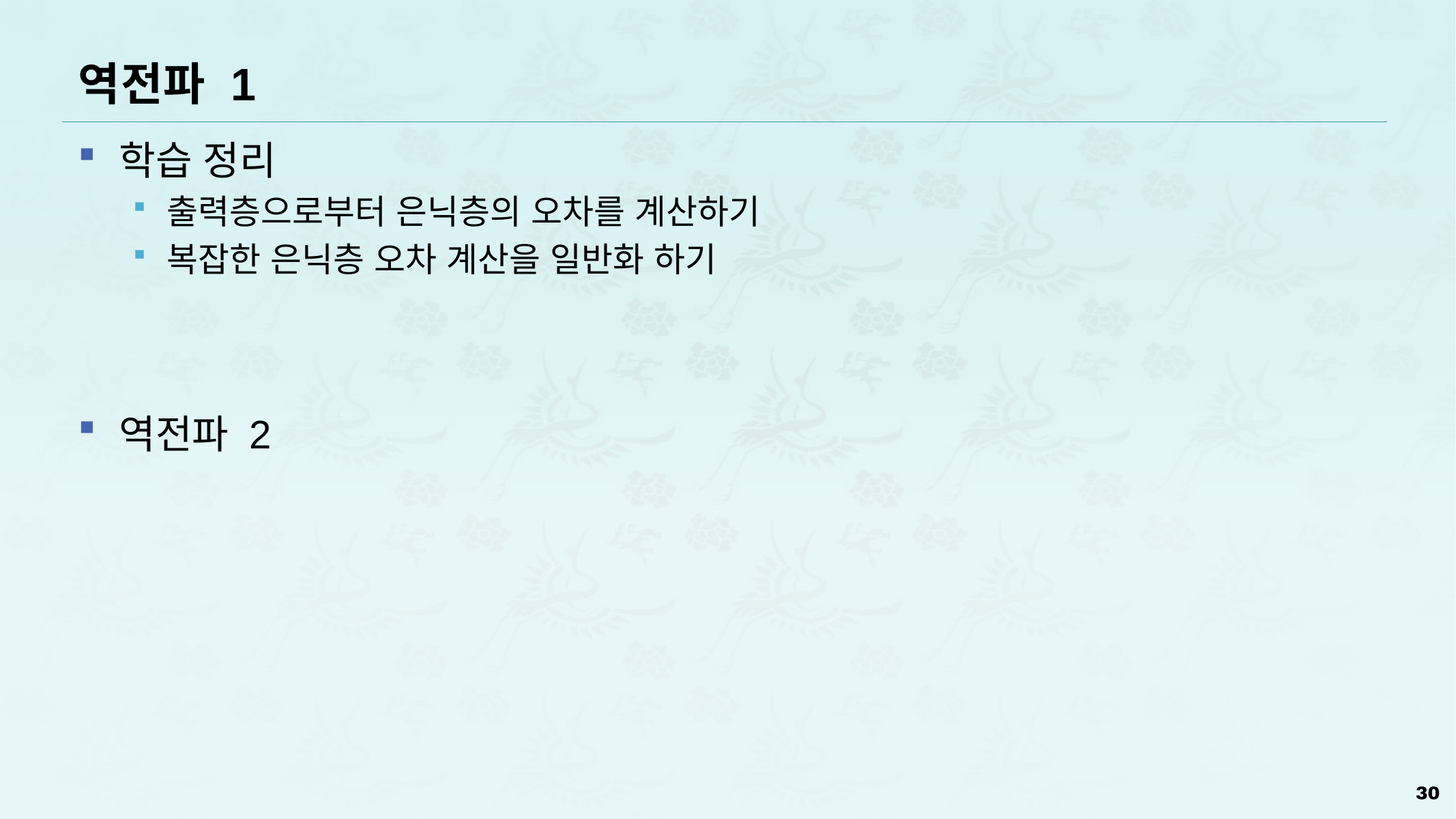

# 역전파 1
학습 정리
출력층으로부터 은닉층의 오차를 계산하기
복잡한 은닉층 오차 계산을 일반화 하기

역전파 2

30